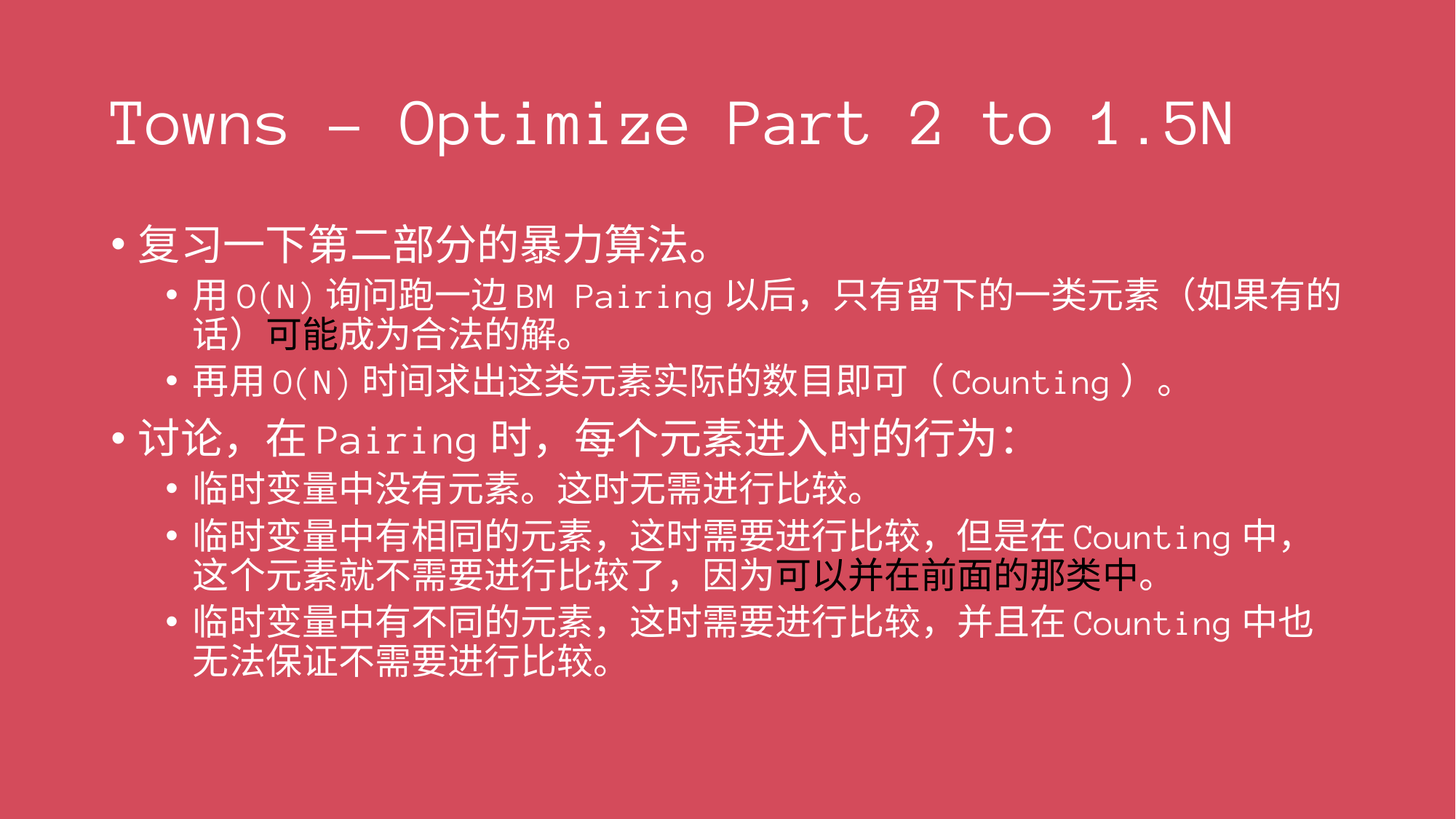

# Towns - Optimize Part 2 to 1.5N
复习一下第二部分的暴力算法。
用O(N)询问跑一边BM Pairing以后，只有留下的一类元素（如果有的话）可能成为合法的解。
再用O(N)时间求出这类元素实际的数目即可（Counting）。
讨论，在Pairing时，每个元素进入时的行为：
临时变量中没有元素。这时无需进行比较。
临时变量中有相同的元素，这时需要进行比较，但是在Counting中，这个元素就不需要进行比较了，因为可以并在前面的那类中。
临时变量中有不同的元素，这时需要进行比较，并且在Counting中也无法保证不需要进行比较。